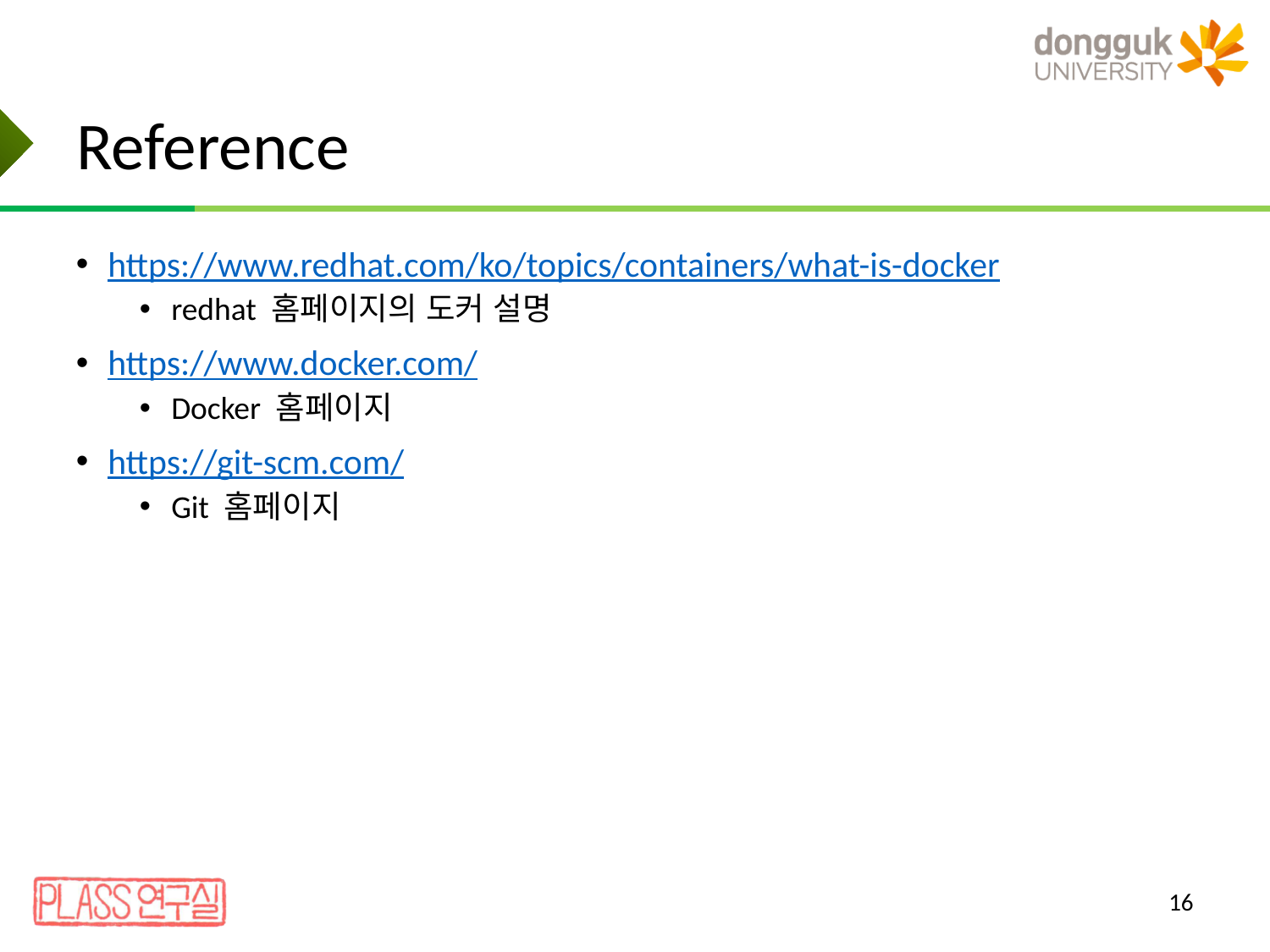

# Reference
https://www.redhat.com/ko/topics/containers/what-is-docker
redhat 홈페이지의 도커 설명
https://www.docker.com/
Docker 홈페이지
https://git-scm.com/
Git 홈페이지
16